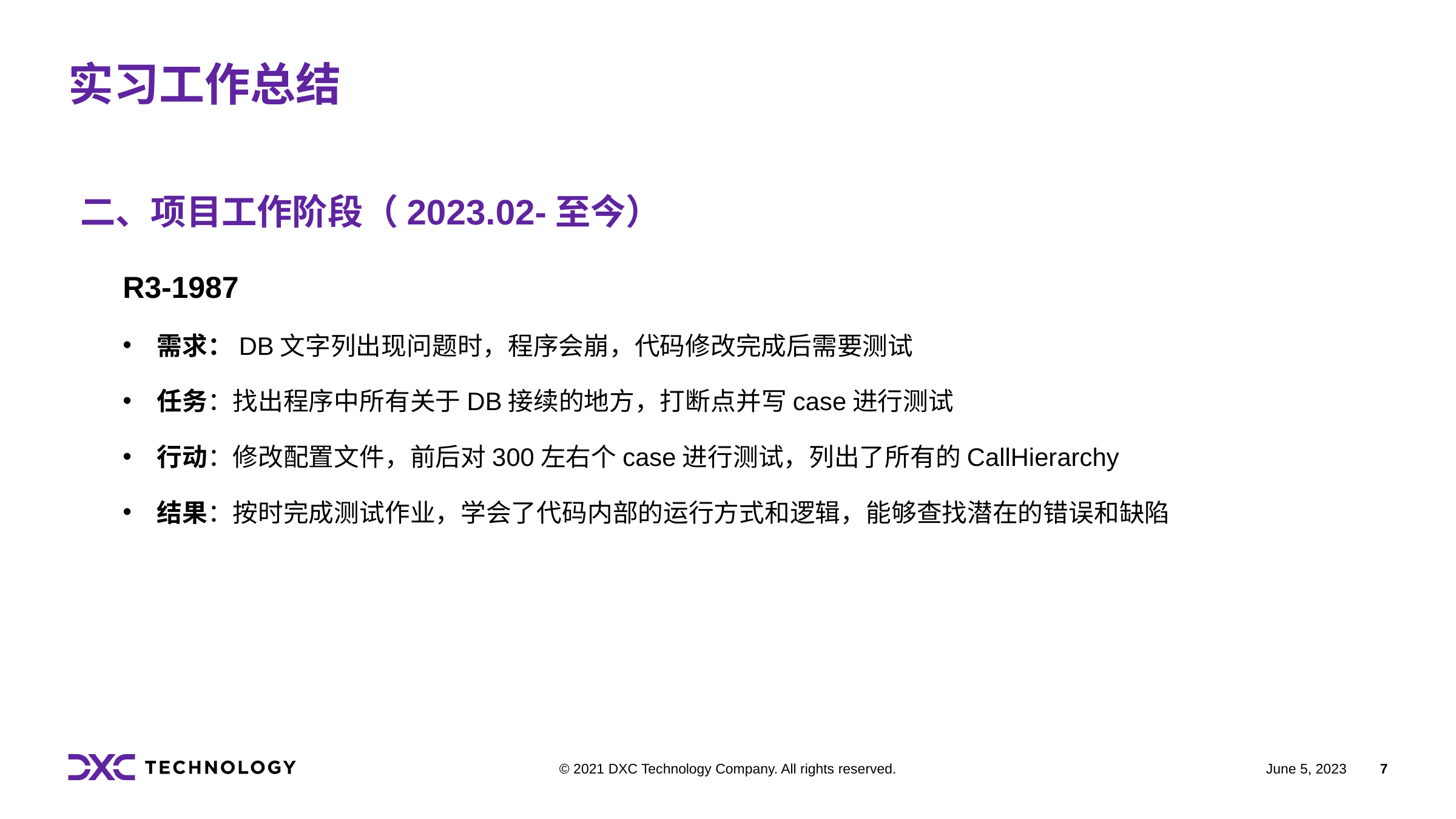

# 实习工作总结
二、项目工作阶段（2023.02-至今）
R3-1987
需求：DB文字列出现问题时，程序会崩，代码修改完成后需要测试
任务：找出程序中所有关于DB接续的地方，打断点并写case进行测试
行动：修改配置文件，前后对300左右个case进行测试，列出了所有的CallHierarchy
结果：按时完成测试作业，学会了代码内部的运行方式和逻辑，能够查找潜在的错误和缺陷